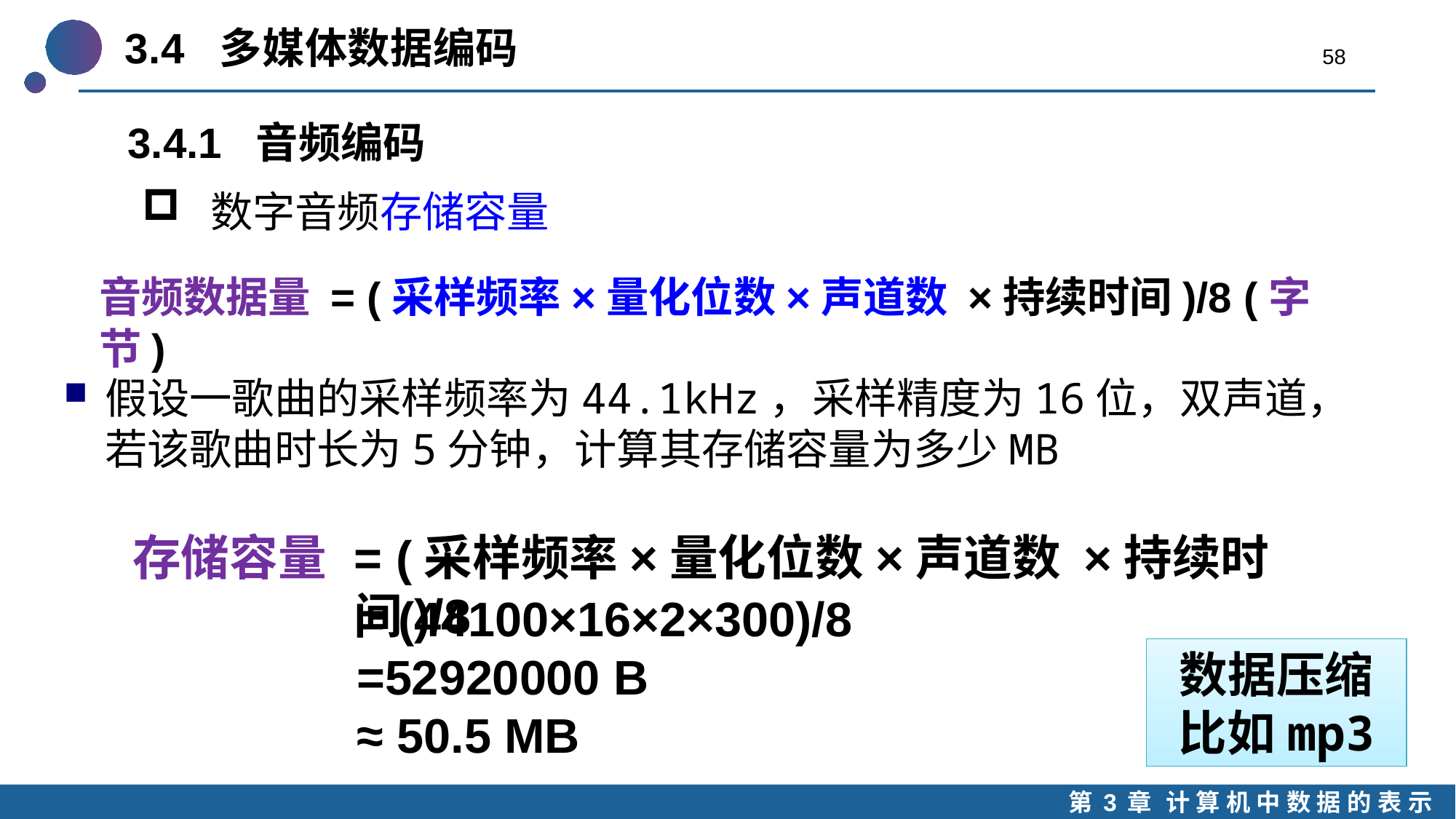

3.4  多媒体数据编码

58
3.4.1  音频编码
数字音频存储容量
音频数据量 = (采样频率×量化位数×声道数 ×持续时间)/8 (字节)
假设一歌曲的采样频率为44.1kHz，采样精度为16位，双声道，若该歌曲时长为5分钟，计算其存储容量为多少MB
存储容量
= (采样频率×量化位数×声道数 ×持续时间)/8
= (44100×16×2×300)/8
=52920000 B
≈ 50.5 MB
数据压缩
比如mp3